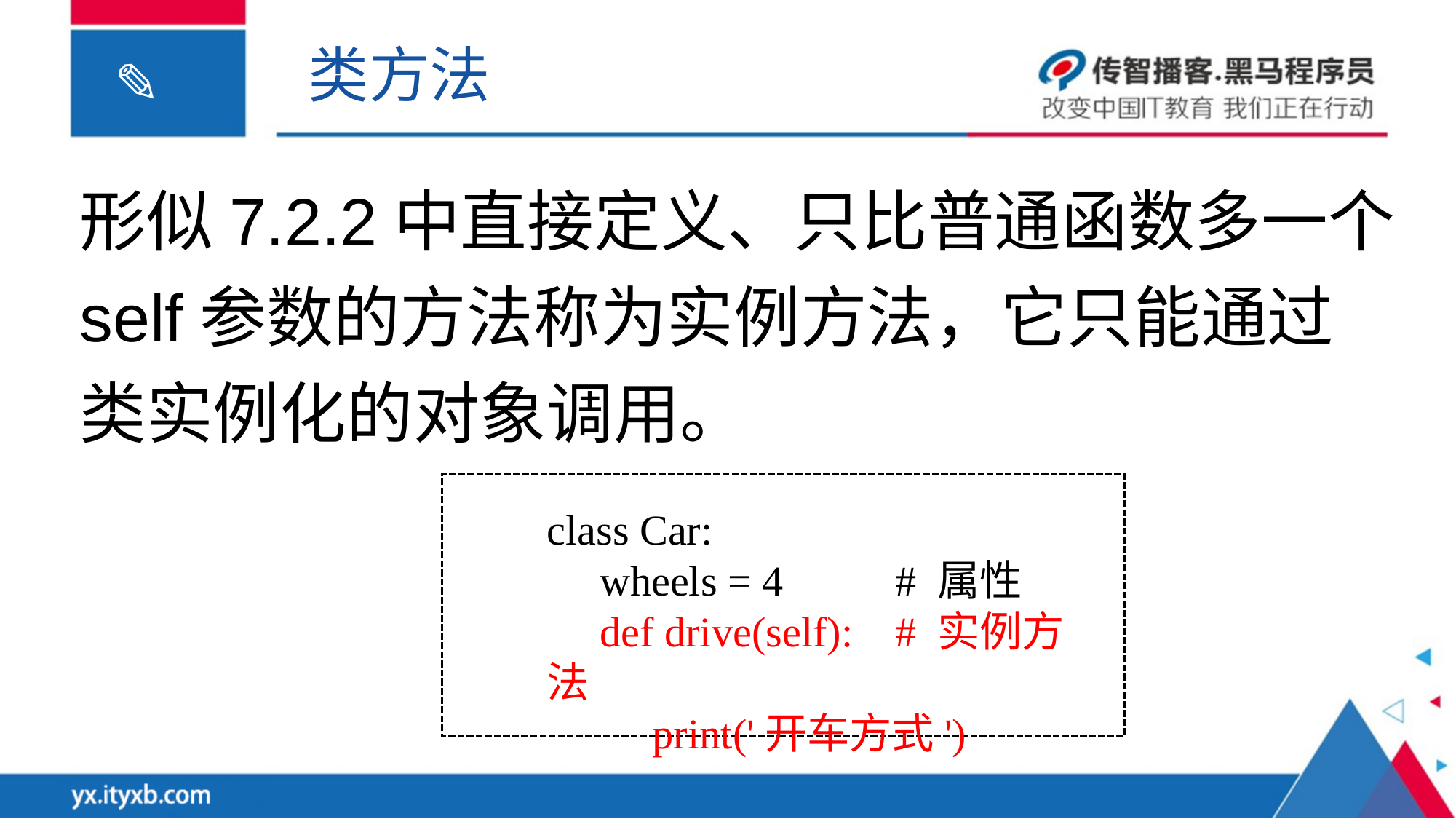

类方法
形似7.2.2中直接定义、只比普通函数多一个self参数的方法称为实例方法，它只能通过类实例化的对象调用。

class Car:
     wheels = 4	  # 属性
     def drive(self):    # 实例方法
          print('开车方式')